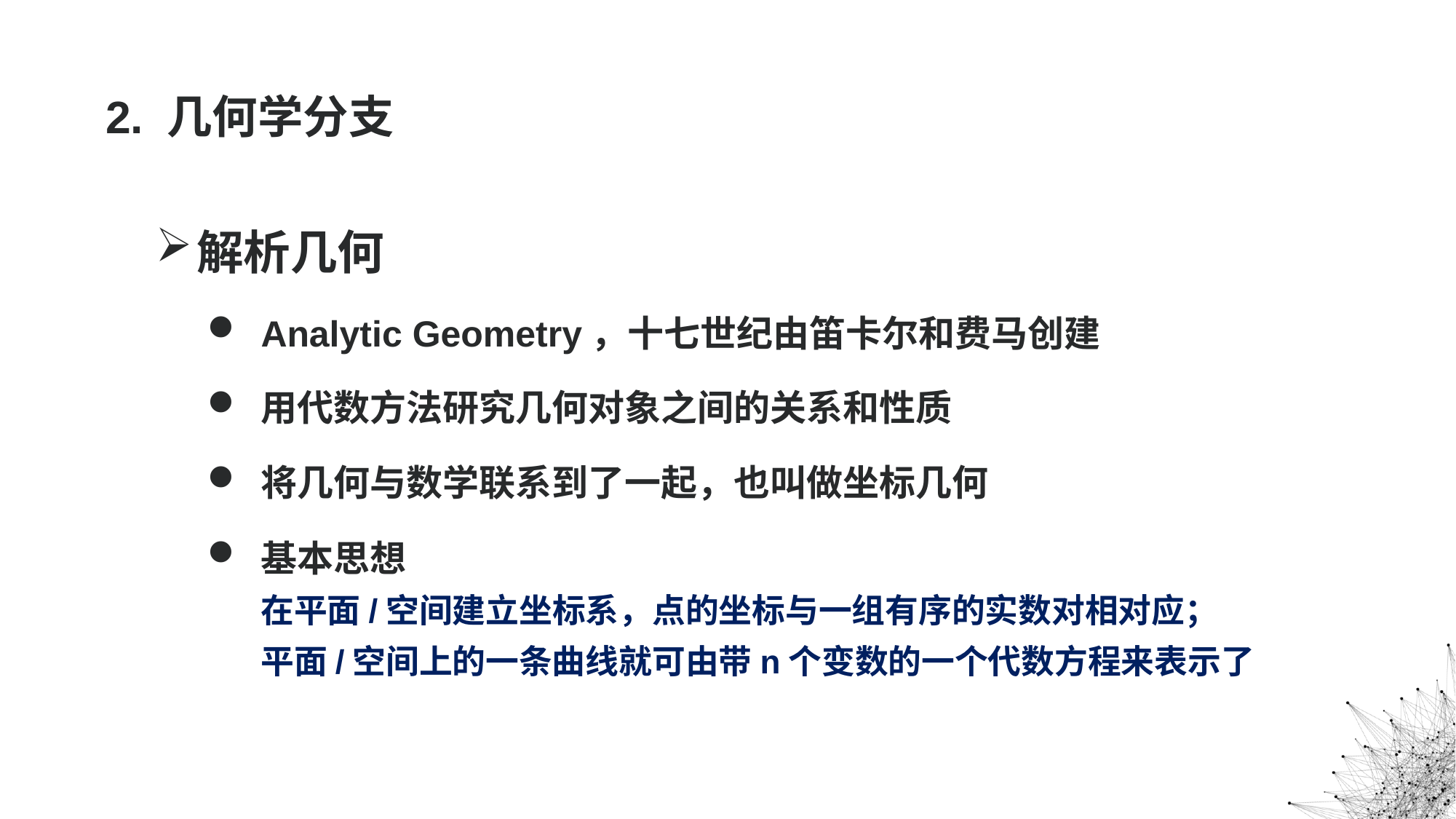

# 2. 几何学分支
解析几何
Analytic Geometry，十七世纪由笛卡尔和费马创建
用代数方法研究几何对象之间的关系和性质
将几何与数学联系到了一起，也叫做坐标几何
基本思想
在平面/空间建立坐标系，点的坐标与一组有序的实数对相对应；
平面/空间上的一条曲线就可由带n个变数的一个代数方程来表示了